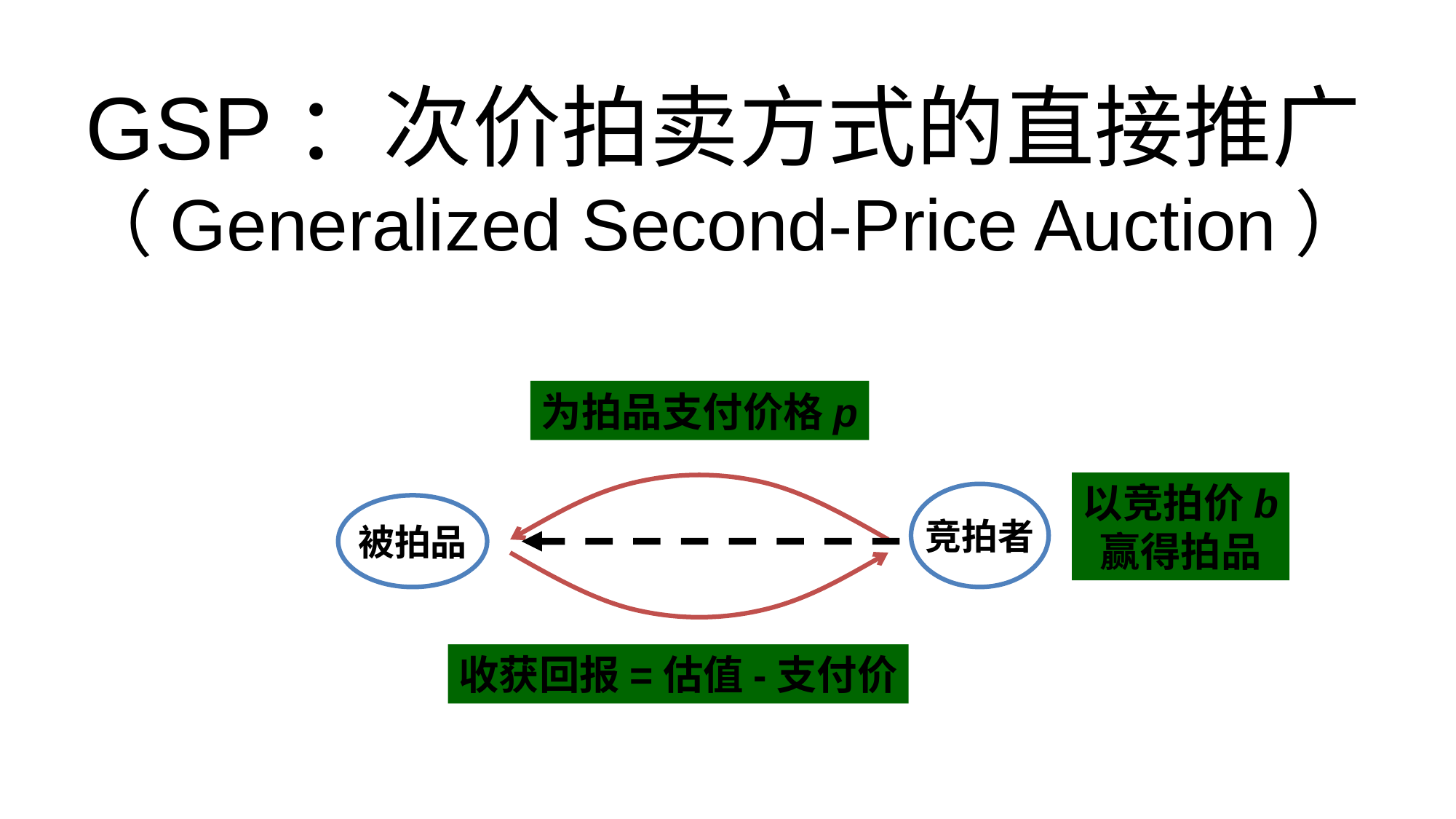

GSP：次价拍卖方式的直接推广
（Generalized Second-Price Auction）
为拍品支付价格p

以竞拍价b
赢得拍品
竞拍者
被拍品

收获回报=估值-支付价